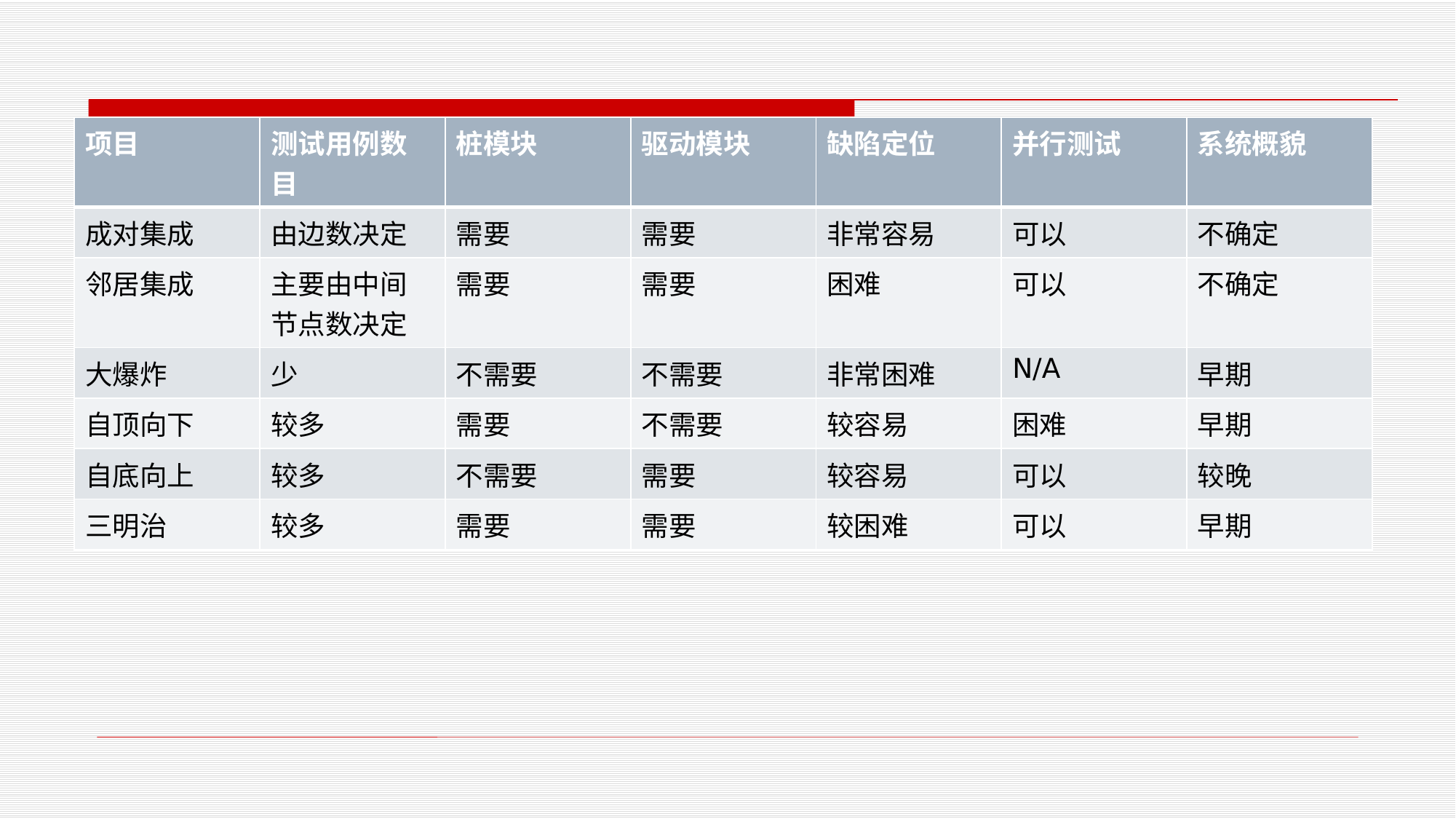

#
| 项目 | 测试用例数目 | 桩模块 | 驱动模块 | 缺陷定位 | 并行测试 | 系统概貌 |
| --- | --- | --- | --- | --- | --- | --- |
| 成对集成 | 由边数决定 | 需要 | 需要 | 非常容易 | 可以 | 不确定 |
| 邻居集成 | 主要由中间节点数决定 | 需要 | 需要 | 困难 | 可以 | 不确定 |
| 大爆炸 | 少 | 不需要 | 不需要 | 非常困难 | N/A | 早期 |
| 自顶向下 | 较多 | 需要 | 不需要 | 较容易 | 困难 | 早期 |
| 自底向上 | 较多 | 不需要 | 需要 | 较容易 | 可以 | 较晚 |
| 三明治 | 较多 | 需要 | 需要 | 较困难 | 可以 | 早期 |